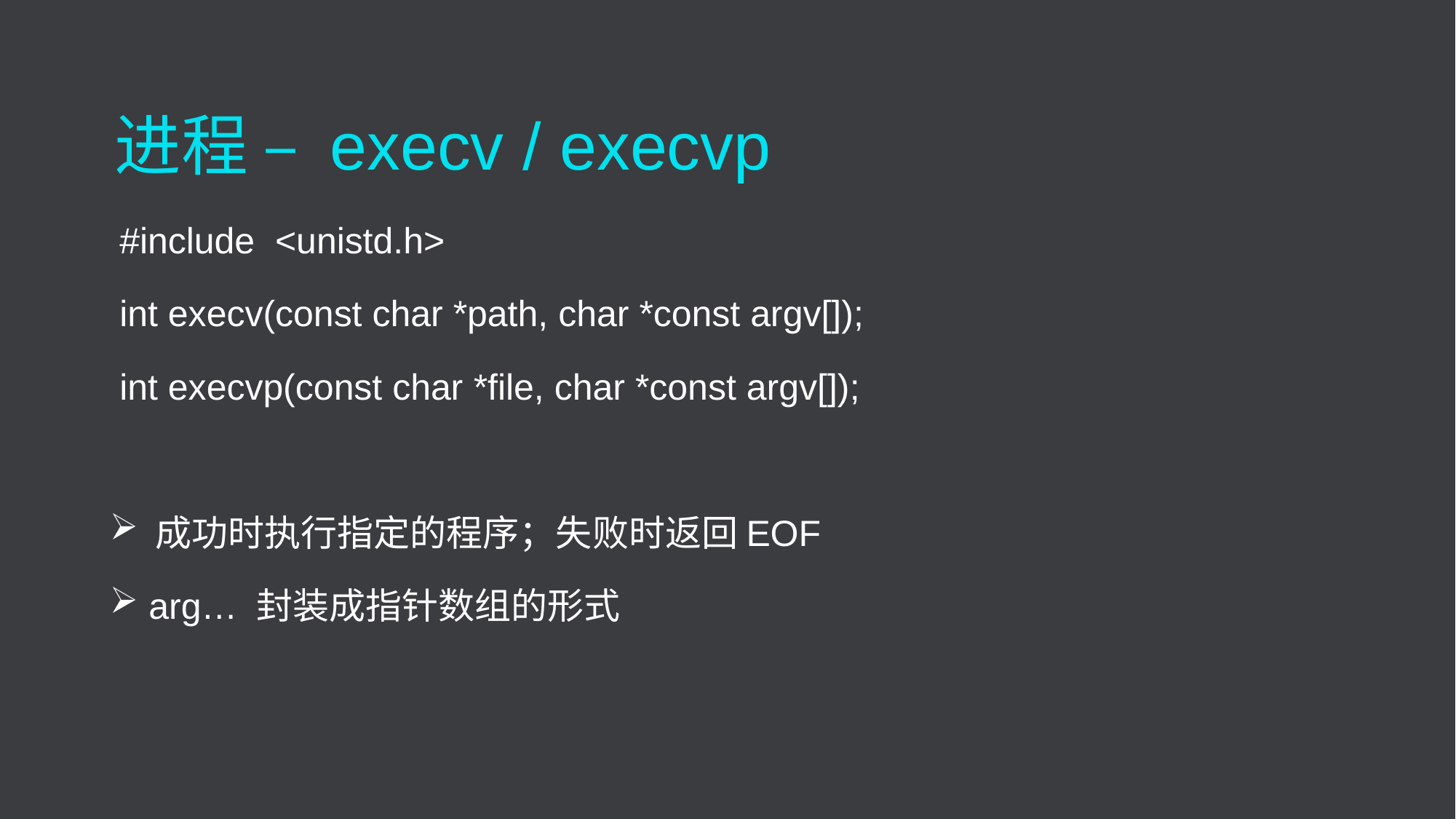

进程 – execv / execvp
  #include  <unistd.h>
  int execv(const char *path, char *const argv[]);
  int execvp(const char *file, char *const argv[]);

 成功时执行指定的程序；失败时返回EOF
 arg… 封装成指针数组的形式